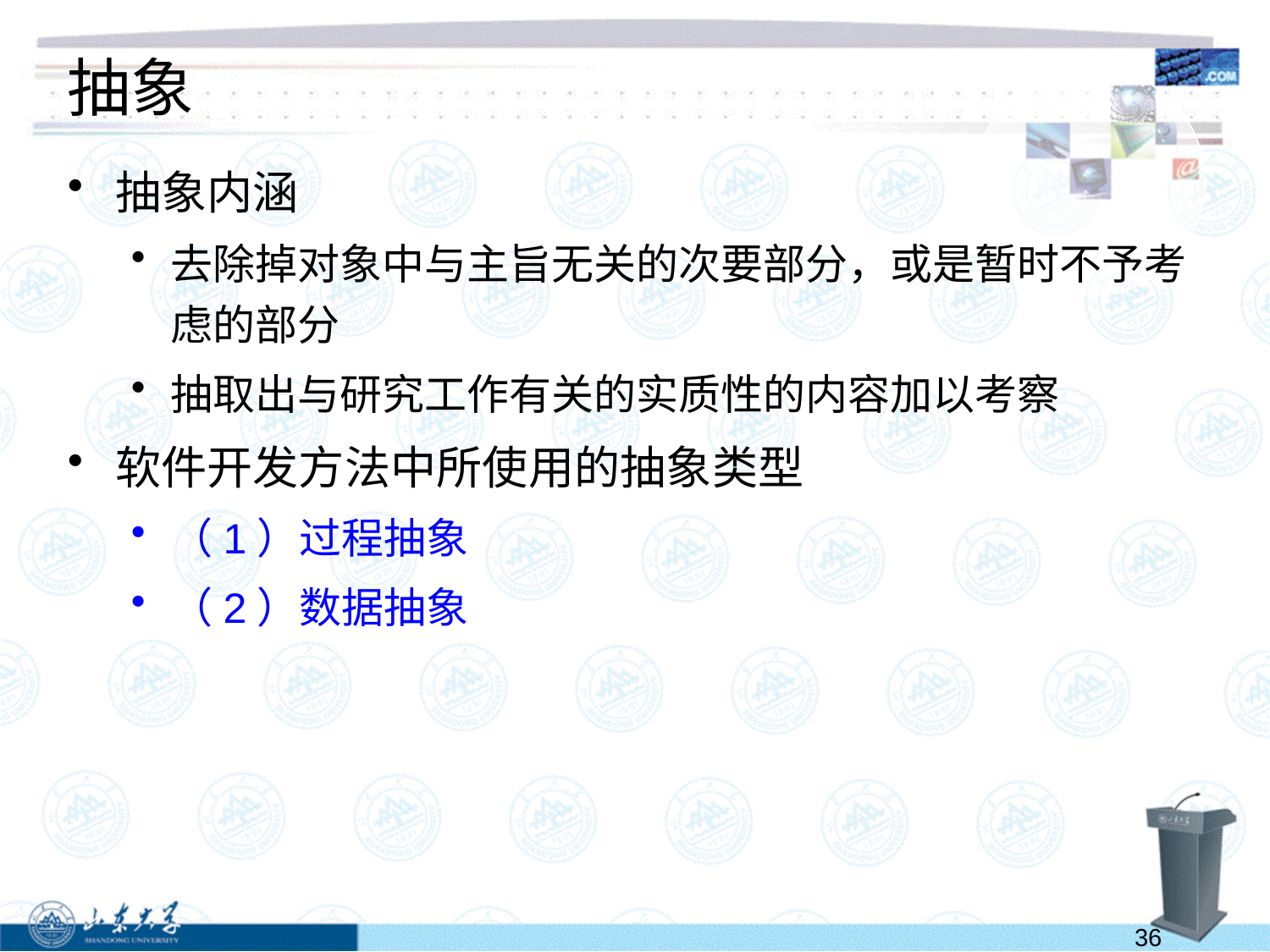

# 抽象
抽象内涵
去除掉对象中与主旨无关的次要部分，或是暂时不予考虑的部分
抽取出与研究工作有关的实质性的内容加以考察
软件开发方法中所使用的抽象类型
（1）过程抽象
（2）数据抽象
36